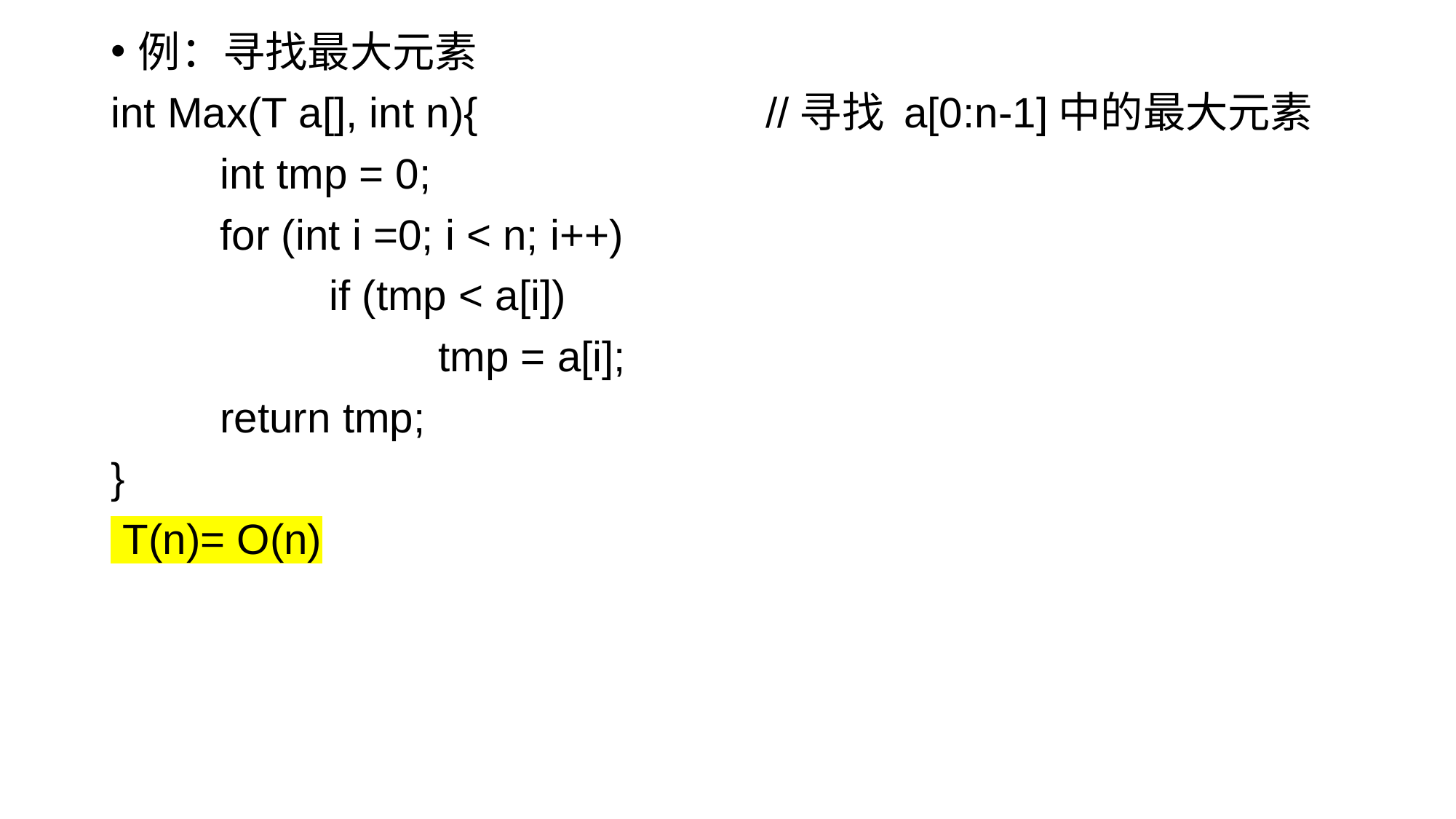

例：寻找最大元素
int Max(T a[], int n){ 			//寻找 a[0:n-1]中的最大元素
	int tmp = 0;
	for (int i =0; i < n; i++)
		if (tmp < a[i])
			tmp = a[i];
	return tmp;
}
 T(n)= O(n)